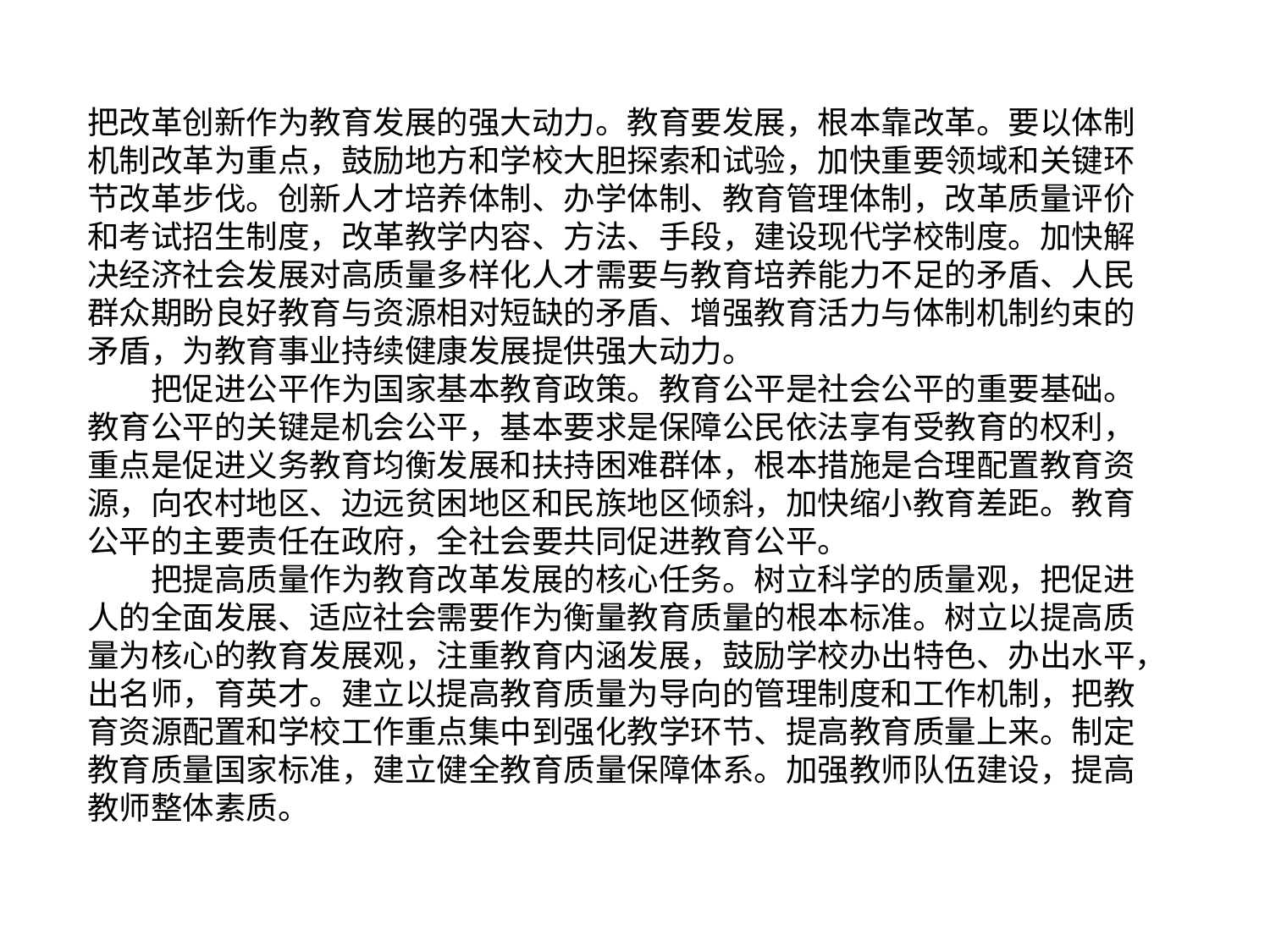

把改革创新作为教育发展的强大动力。教育要发展，根本靠改革。要以体制机制改革为重点，鼓励地方和学校大胆探索和试验，加快重要领域和关键环节改革步伐。创新人才培养体制、办学体制、教育管理体制，改革质量评价和考试招生制度，改革教学内容、方法、手段，建设现代学校制度。加快解决经济社会发展对高质量多样化人才需要与教育培养能力不足的矛盾、人民群众期盼良好教育与资源相对短缺的矛盾、增强教育活力与体制机制约束的矛盾，为教育事业持续健康发展提供强大动力。
　　把促进公平作为国家基本教育政策。教育公平是社会公平的重要基础。教育公平的关键是机会公平，基本要求是保障公民依法享有受教育的权利，重点是促进义务教育均衡发展和扶持困难群体，根本措施是合理配置教育资源，向农村地区、边远贫困地区和民族地区倾斜，加快缩小教育差距。教育公平的主要责任在政府，全社会要共同促进教育公平。
　　把提高质量作为教育改革发展的核心任务。树立科学的质量观，把促进人的全面发展、适应社会需要作为衡量教育质量的根本标准。树立以提高质量为核心的教育发展观，注重教育内涵发展，鼓励学校办出特色、办出水平，出名师，育英才。建立以提高教育质量为导向的管理制度和工作机制，把教育资源配置和学校工作重点集中到强化教学环节、提高教育质量上来。制定教育质量国家标准，建立健全教育质量保障体系。加强教师队伍建设，提高教师整体素质。